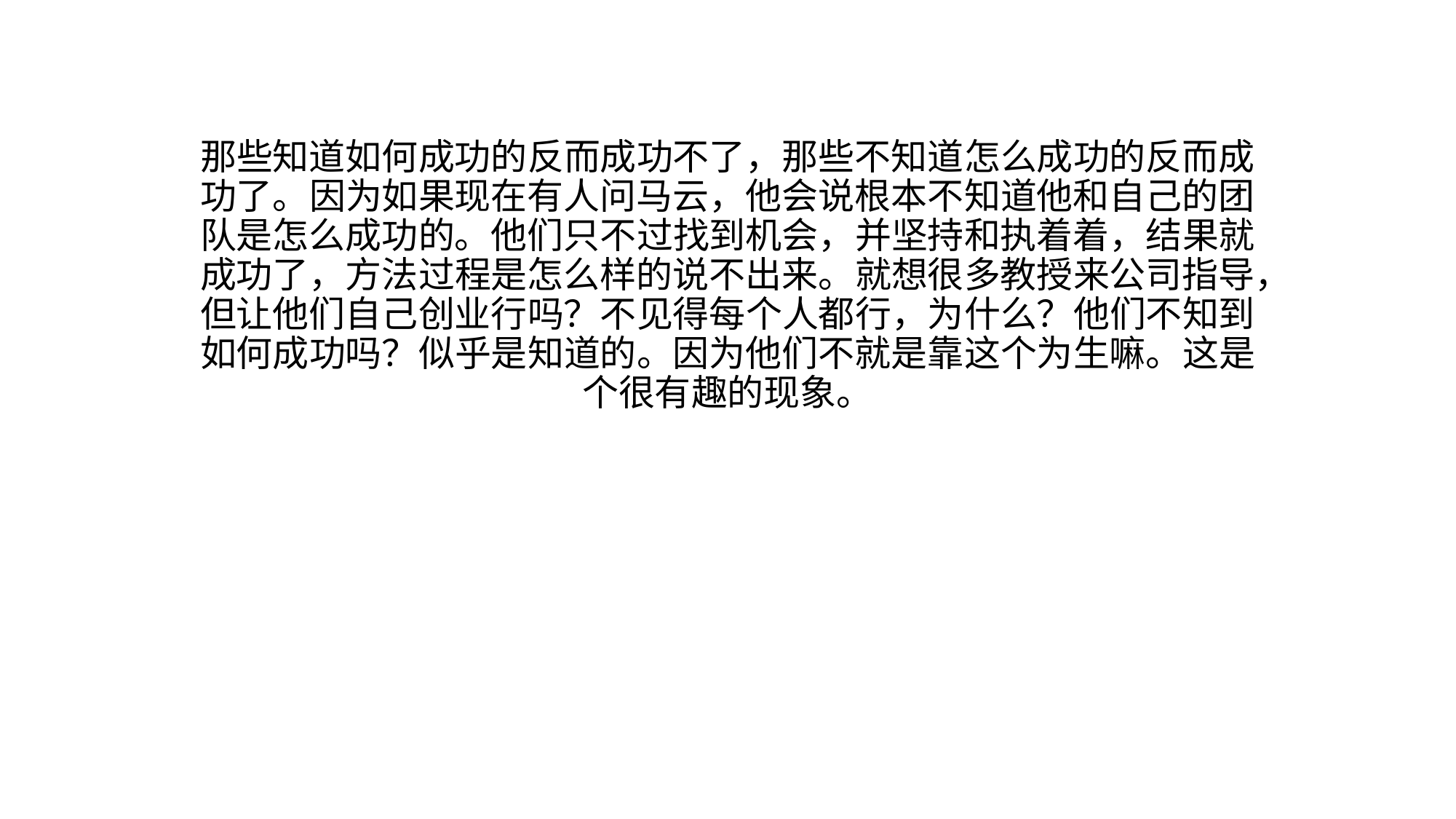

# 那些知道如何成功的反而成功不了，那些不知道怎么成功的反而成功了。因为如果现在有人问马云，他会说根本不知道他和自己的团队是怎么成功的。他们只不过找到机会，并坚持和执着着，结果就成功了，方法过程是怎么样的说不出来。就想很多教授来公司指导，但让他们自己创业行吗？不见得每个人都行，为什么？他们不知到如何成功吗？似乎是知道的。因为他们不就是靠这个为生嘛。这是个很有趣的现象。